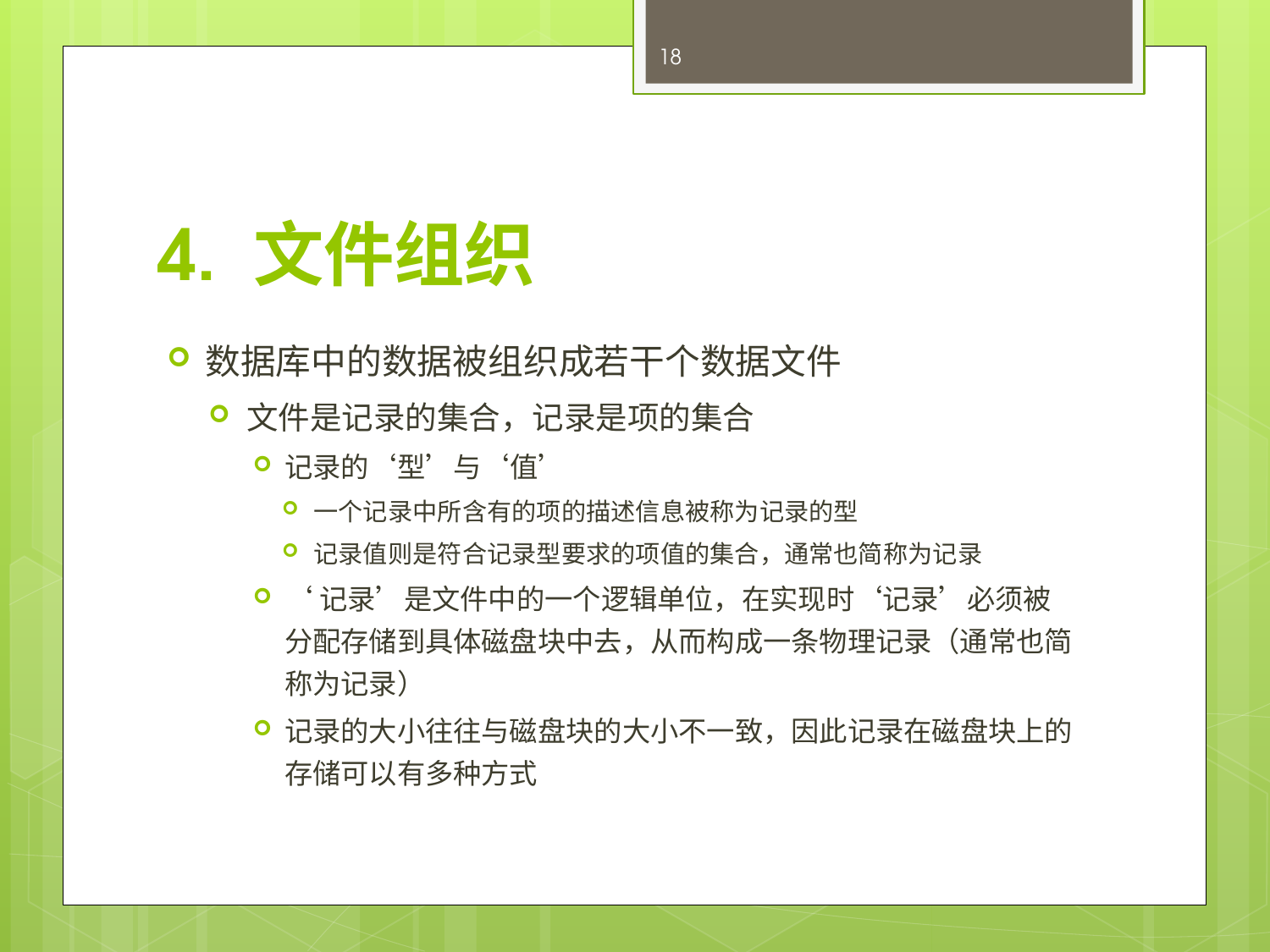

18
# 4. 文件组织
数据库中的数据被组织成若干个数据文件
文件是记录的集合，记录是项的集合
记录的‘型’与‘值’
一个记录中所含有的项的描述信息被称为记录的型
记录值则是符合记录型要求的项值的集合，通常也简称为记录
‘记录’是文件中的一个逻辑单位，在实现时‘记录’必须被分配存储到具体磁盘块中去，从而构成一条物理记录（通常也简称为记录）
记录的大小往往与磁盘块的大小不一致，因此记录在磁盘块上的存储可以有多种方式